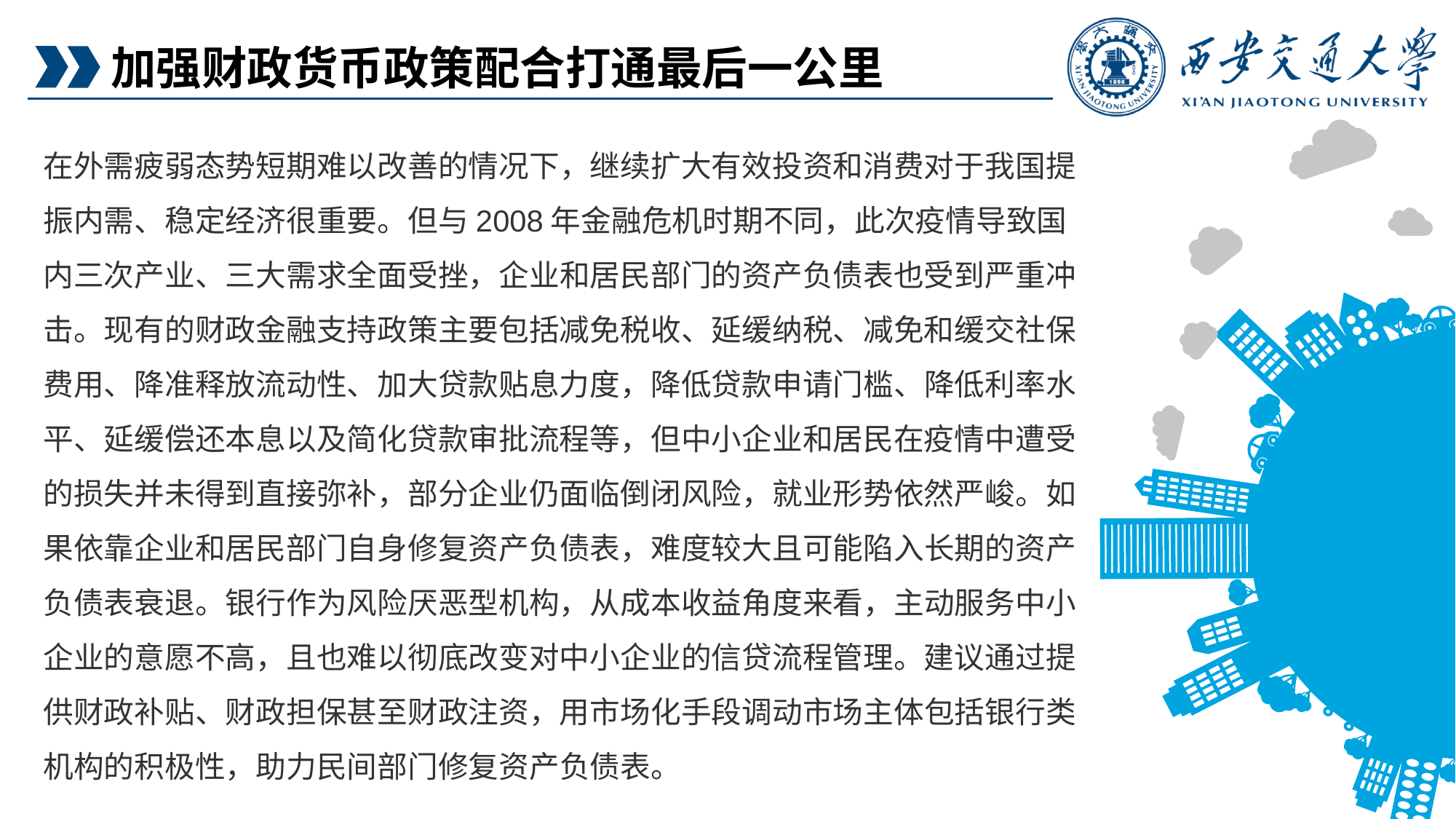

加强财政货币政策配合打通最后一公里

。

在外需疲弱态势短期难以改善的情况下，继续扩大有效投资和消费对于我国提振内需、稳定经济很重要。但与2008年金融危机时期不同，此次疫情导致国内三次产业、三大需求全面受挫，企业和居民部门的资产负债表也受到严重冲击。现有的财政金融支持政策主要包括减免税收、延缓纳税、减免和缓交社保费用、降准释放流动性、加大贷款贴息力度，降低贷款申请门槛、降低利率水平、延缓偿还本息以及简化贷款审批流程等，但中小企业和居民在疫情中遭受的损失并未得到直接弥补，部分企业仍面临倒闭风险，就业形势依然严峻。如果依靠企业和居民部门自身修复资产负债表，难度较大且可能陷入长期的资产负债表衰退。银行作为风险厌恶型机构，从成本收益角度来看，主动服务中小企业的意愿不高，且也难以彻底改变对中小企业的信贷流程管理。建议通过提供财政补贴、财政担保甚至财政注资，用市场化手段调动市场主体包括银行类机构的积极性，助力民间部门修复资产负债表。